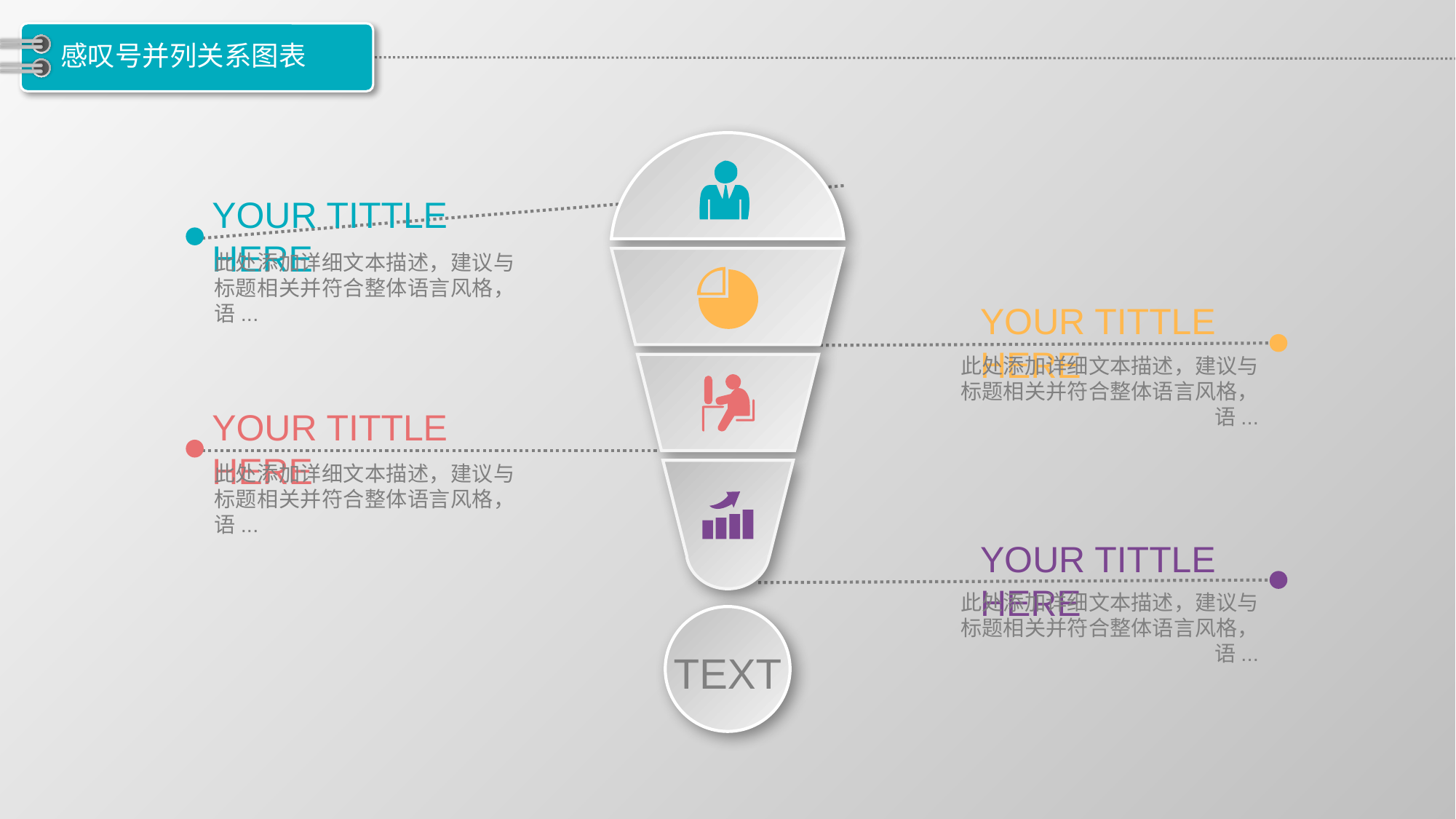

# 感叹号并列关系图表

YOUR TITTLE HERE

此处添加详细文本描述，建议与标题相关并符合整体语言风格，语...

YOUR TITTLE HERE

此处添加详细文本描述，建议与标题相关并符合整体语言风格，语...

YOUR TITTLE HERE

此处添加详细文本描述，建议与标题相关并符合整体语言风格，语...

YOUR TITTLE HERE

此处添加详细文本描述，建议与标题相关并符合整体语言风格，语...
TEXT